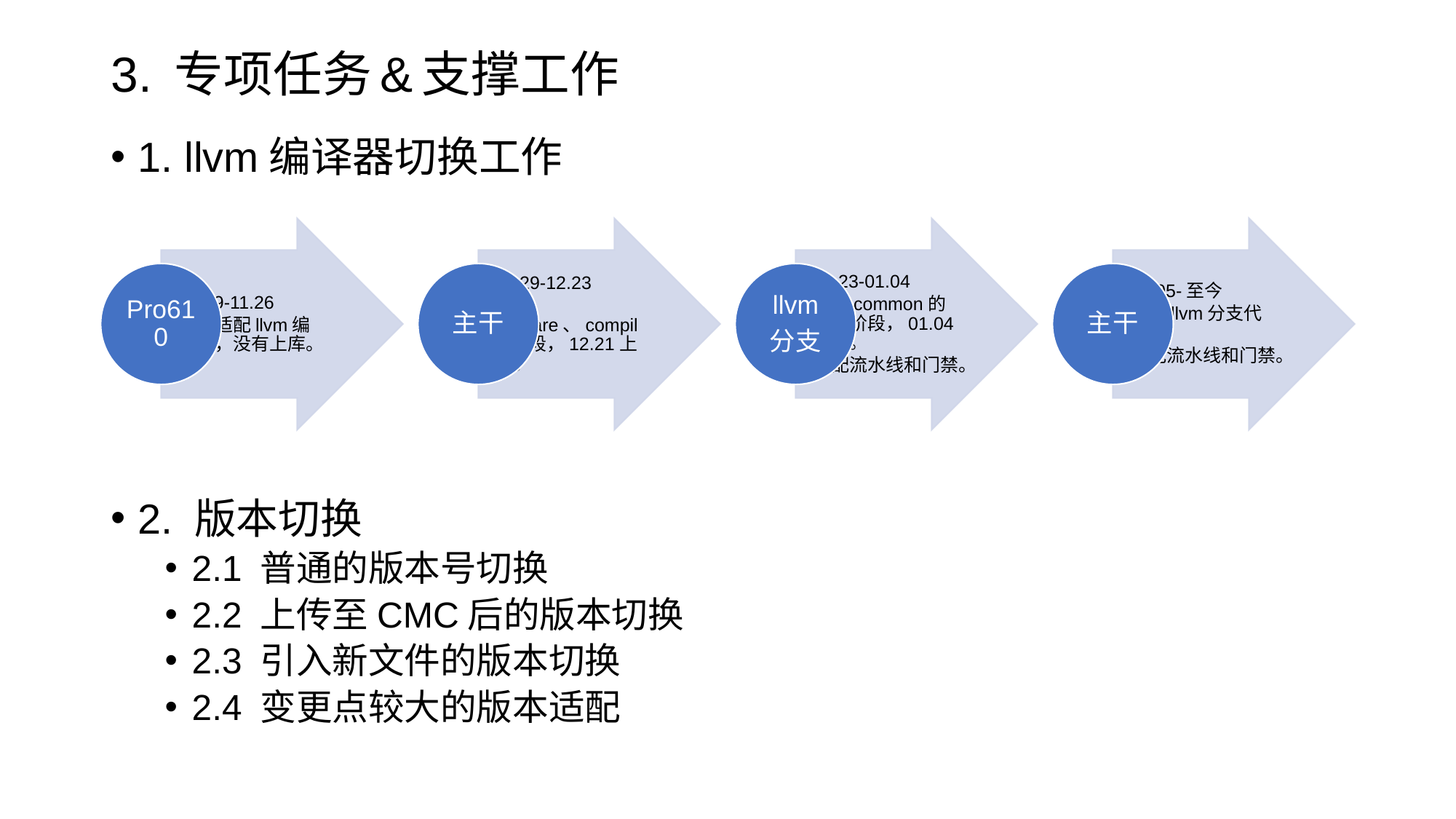

# 3. 专项任务&支撑工作
1. llvm编译器切换工作

2. 版本切换
2.1 普通的版本号切换
2.2 上传至CMC后的版本切换
2.3 引入新文件的版本切换
2.4 变更点较大的版本适配
10.29-11.26
本地适配llvm编译器，没有上库。
Pro610
11.29-12.23
适配prepare、compile阶段，12.21上库。
主干
12.23-01.04
适配common的全部阶段，01.04完成。
适配流水线和门禁。
llvm
分支
01.05-至今
回合llvm分支代码。
适配流水线和门禁。
主干